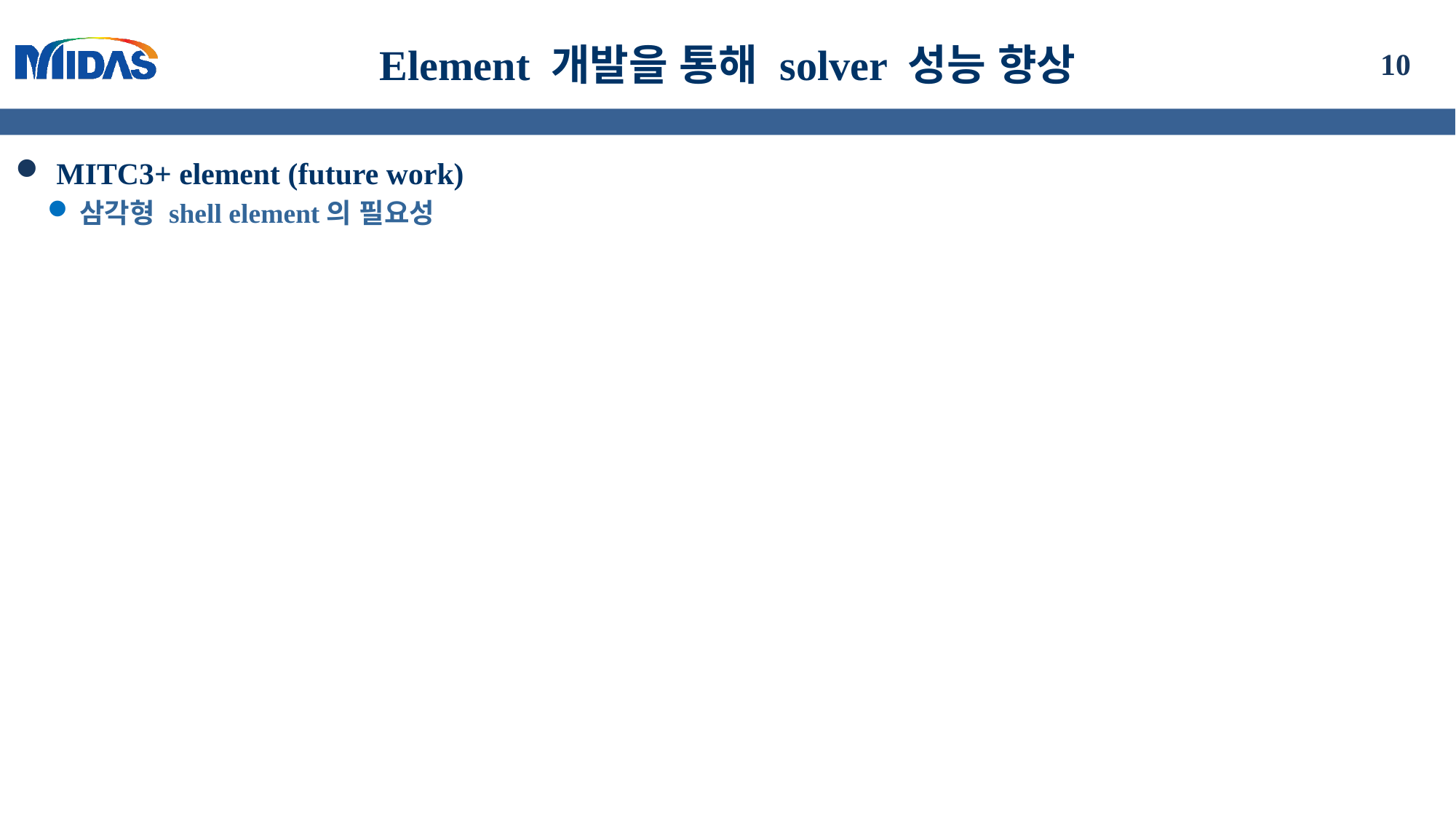

# Element 개발을 통해 solver 성능 향상
10
MITC3+ element (future work)
삼각형 shell element의 필요성